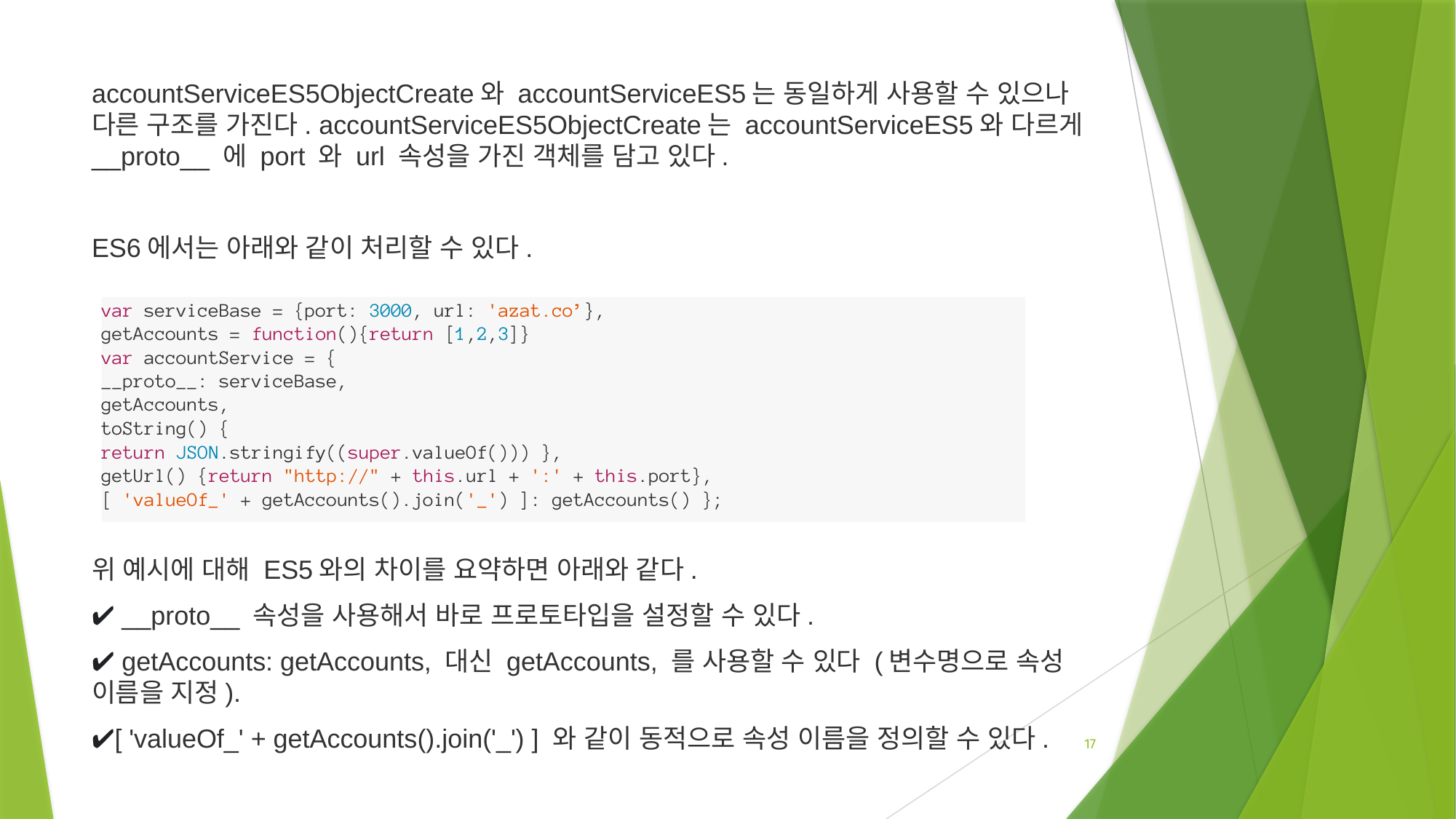

accountServiceES5ObjectCreate와 accountServiceES5는 동일하게 사용할 수 있으나 다른 구조를 가진다. accountServiceES5ObjectCreate는 accountServiceES5와 다르게 __proto__ 에 port 와 url 속성을 가진 객체를 담고 있다.

ES6에서는 아래와 같이 처리할 수 있다.

위 예시에 대해 ES5와의 차이를 요약하면 아래와 같다.
✔ __proto__ 속성을 사용해서 바로 프로토타입을 설정할 수 있다.
✔ getAccounts: getAccounts, 대신 getAccounts, 를 사용할 수 있다 (변수명으로 속성 이름을 지정).
✔[ 'valueOf_' + getAccounts().join('_') ] 와 같이 동적으로 속성 이름을 정의할 수 있다.

var serviceBase = {port: 3000, url: 'azat.co’},
getAccounts = function(){return [1,2,3]}
var accountService = {
__proto__: serviceBase,
getAccounts,
toString() {
return JSON.stringify((super.valueOf())) },
getUrl() {return "http://" + this.url + ':' + this.port},
[ 'valueOf_' + getAccounts().join('_') ]: getAccounts() };
17